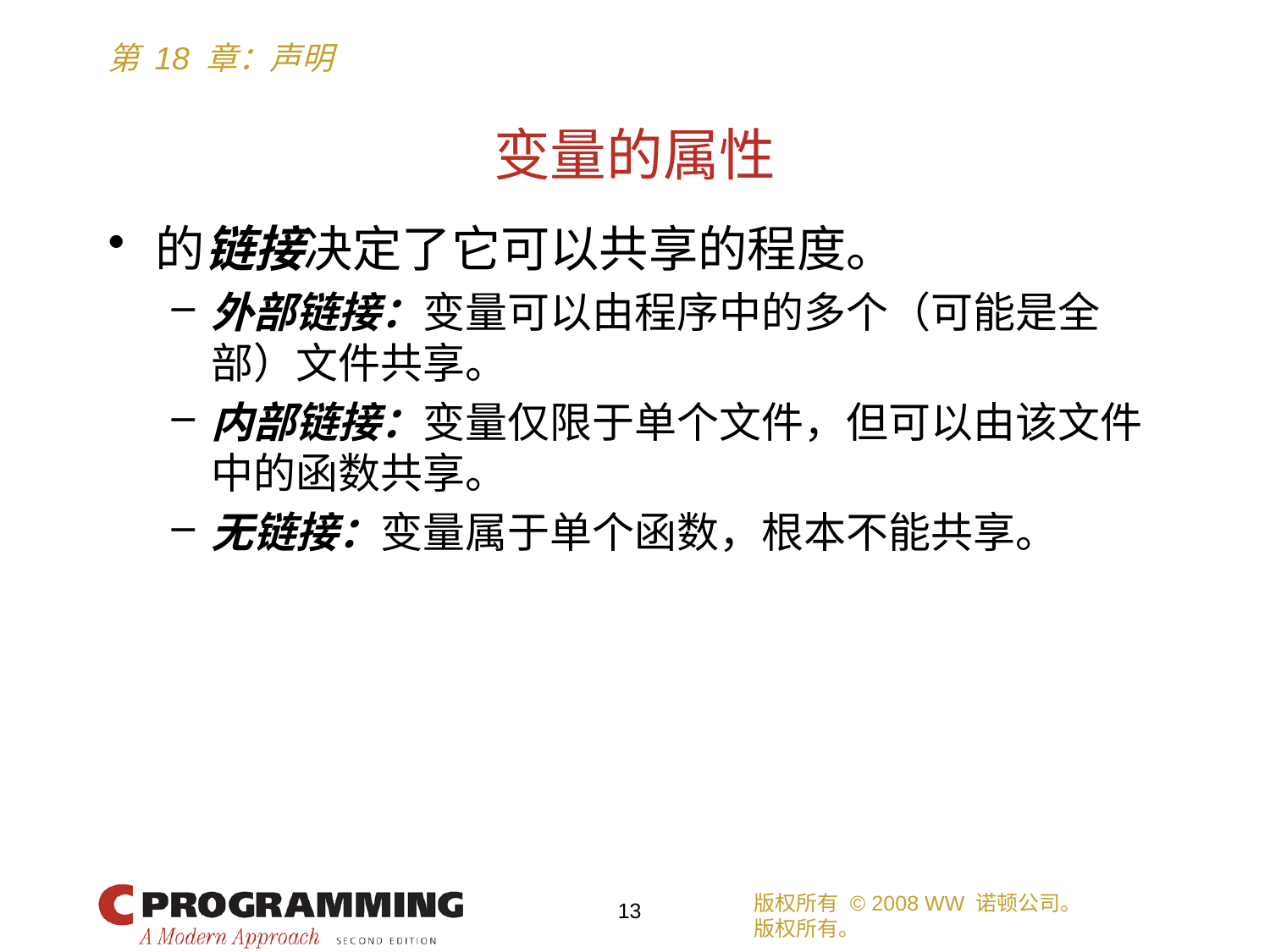

# 变量的属性
的链接决定了它可以共享的程度。
外部链接：变量可以由程序中的多个（可能是全部）文件共享。
内部链接：变量仅限于单个文件，但可以由该文件中的函数共享。
无链接：变量属于单个函数，根本不能共享。
版权所有 © 2008 WW 诺顿公司。
版权所有。
13